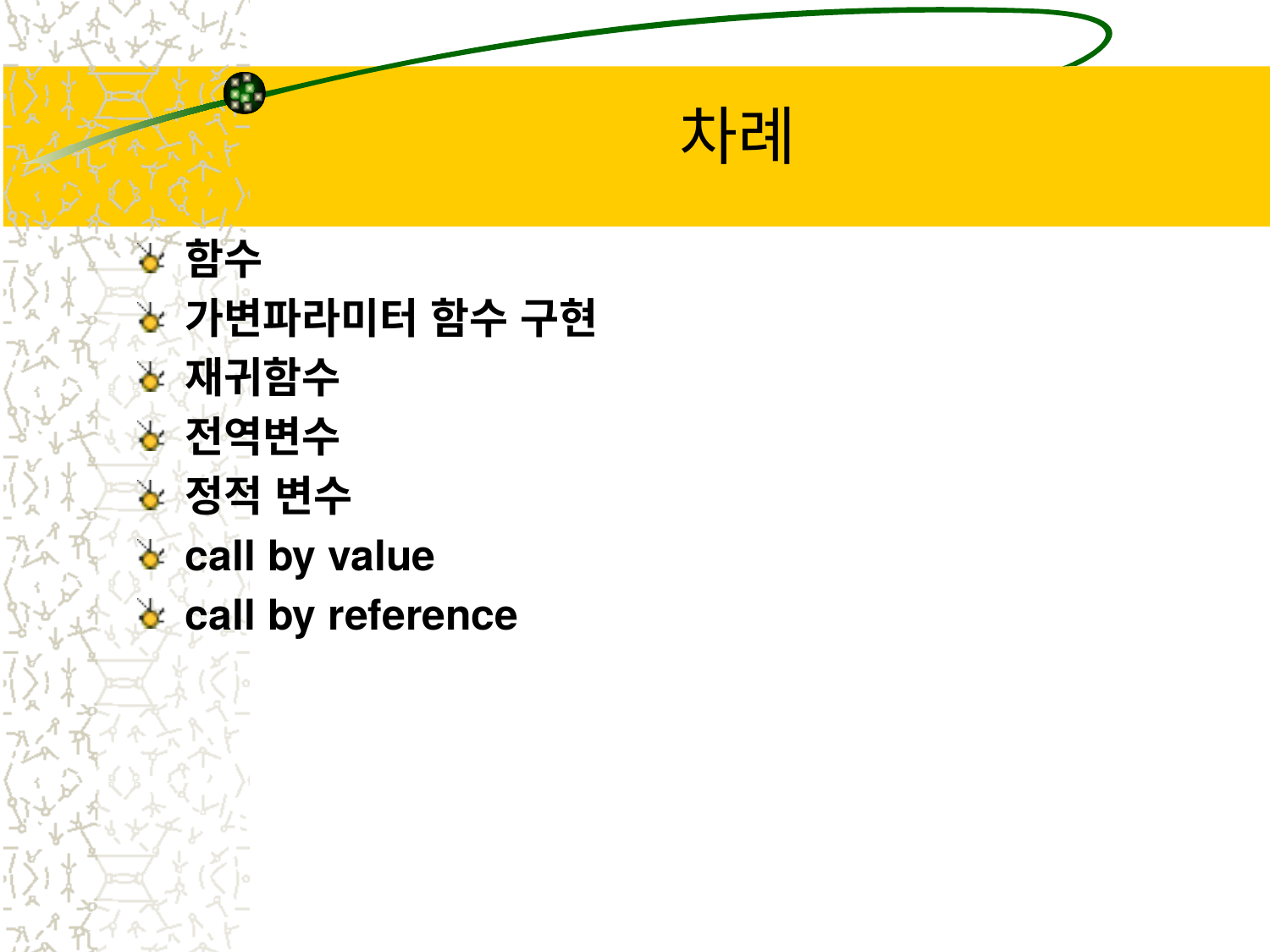

# 차례
함수
가변파라미터 함수 구현
재귀함수
전역변수
정적 변수
call by value
call by reference